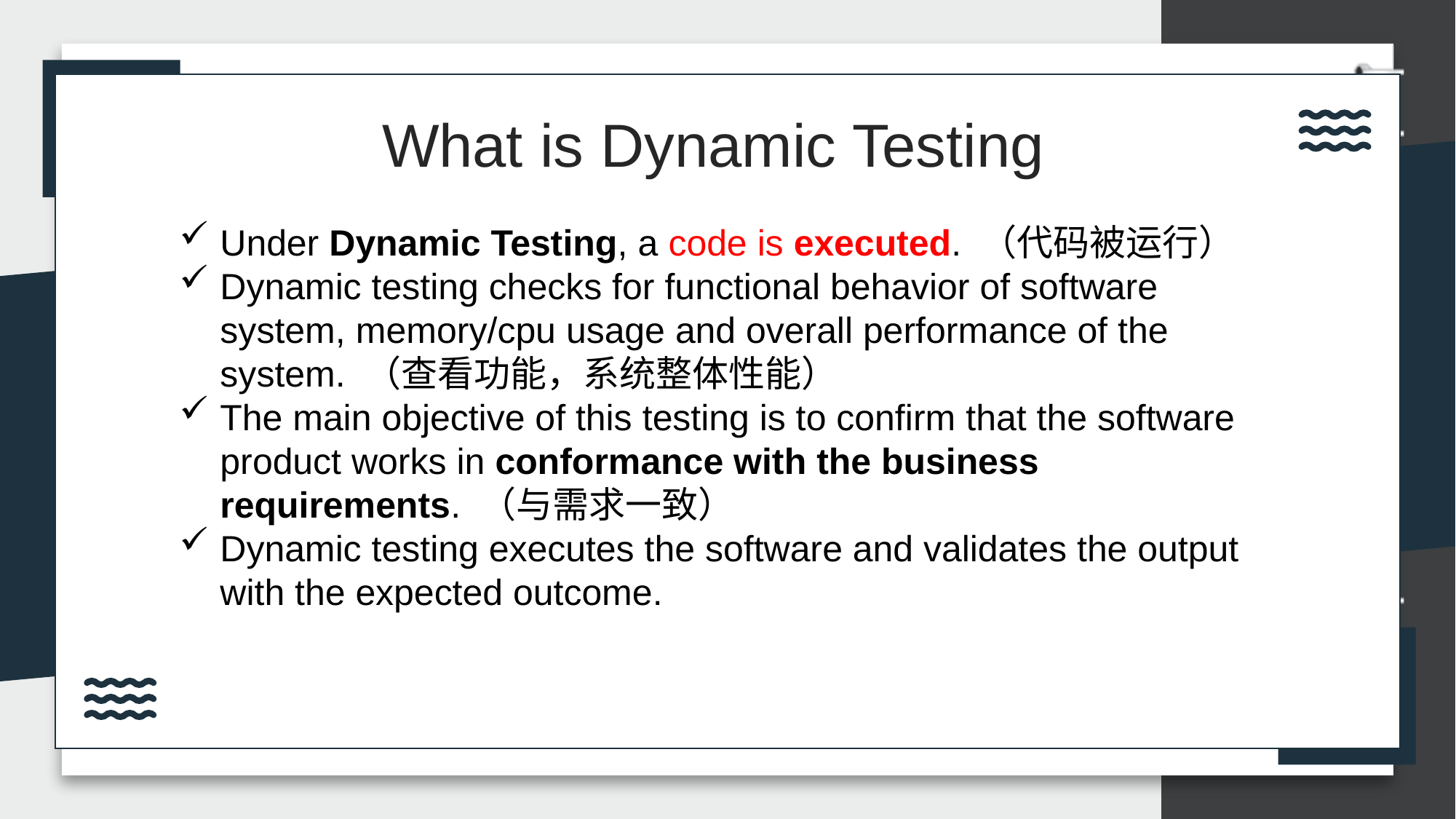

1

What is Dynamic Testing

Under Dynamic Testing, a code is executed. （代码被运行）
Dynamic testing checks for functional behavior of software system, memory/cpu usage and overall performance of the system. （查看功能，系统整体性能）
The main objective of this testing is to confirm that the software product works in conformance with the business requirements. （与需求一致）
Dynamic testing executes the software and validates the output with the expected outcome.